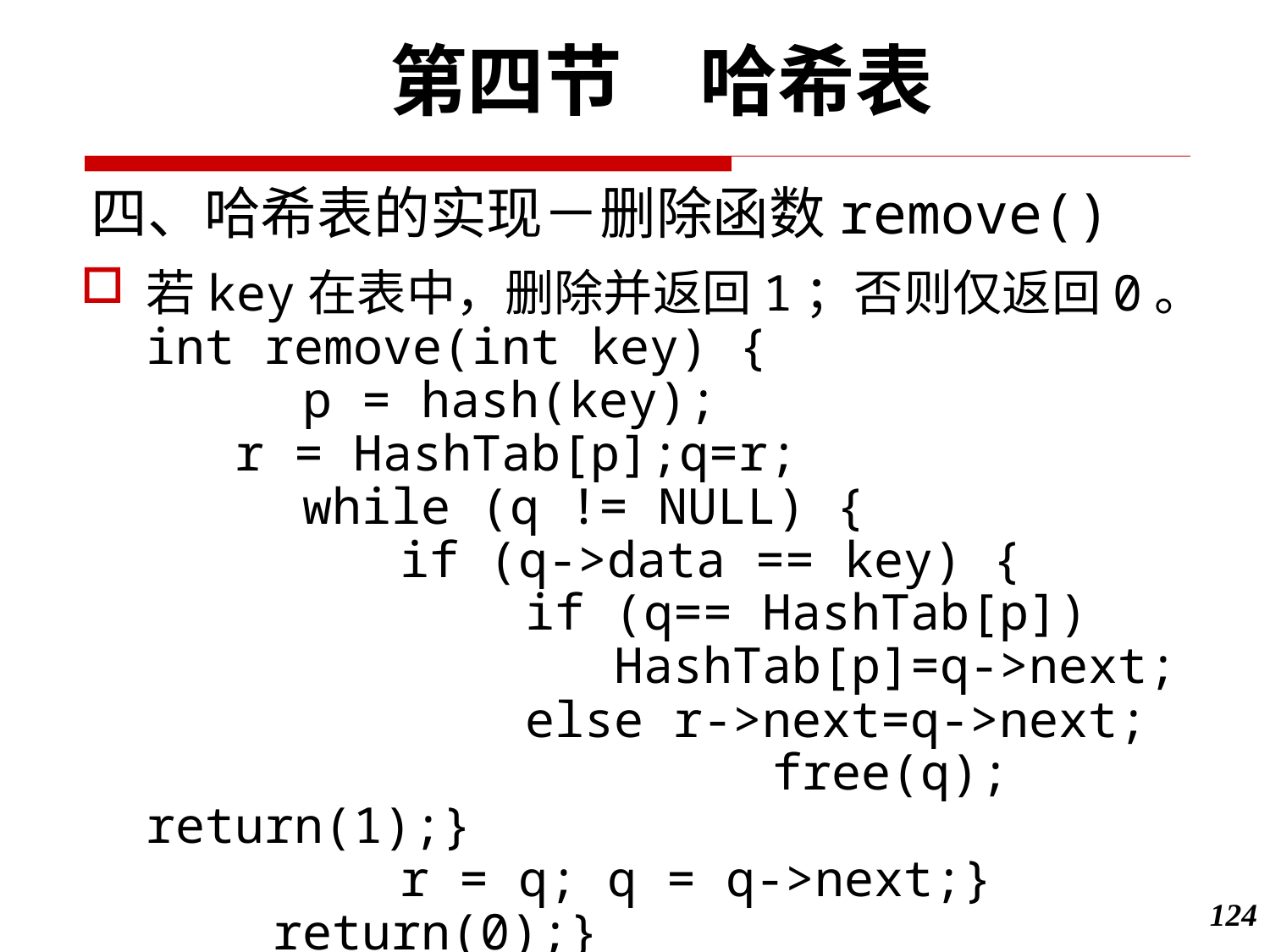

第四节　哈希表
四、哈希表的实现－删除函数remove()
若key在表中，删除并返回1；否则仅返回0。
	int remove(int key) {
		 p = hash(key);
	   r = HashTab[p];q=r;
		 while (q != NULL) {
			if (q->data == key) {
               if (q== HashTab[p])
                  HashTab[p]=q->next;
               else r->next=q->next; 				    free(q); return(1);}
			r = q; q = q->next;}
		return(0);}
124